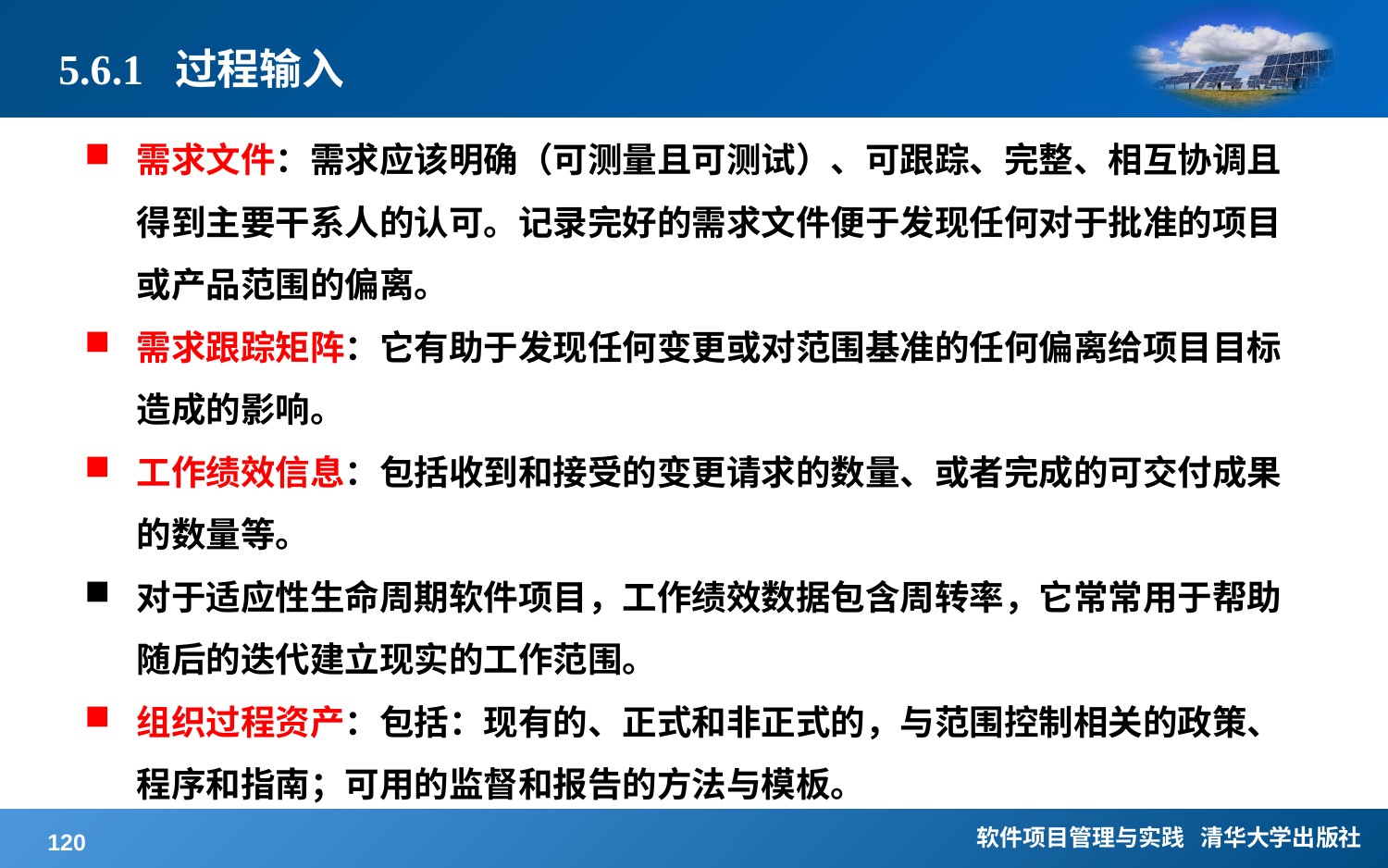

# 5.6.1  过程输入
需求文件：需求应该明确（可测量且可测试）、可跟踪、完整、相互协调且得到主要干系人的认可。记录完好的需求文件便于发现任何对于批准的项目或产品范围的偏离。
需求跟踪矩阵：它有助于发现任何变更或对范围基准的任何偏离给项目目标造成的影响。
工作绩效信息：包括收到和接受的变更请求的数量、或者完成的可交付成果的数量等。
对于适应性生命周期软件项目，工作绩效数据包含周转率，它常常用于帮助随后的迭代建立现实的工作范围。
组织过程资产：包括：现有的、正式和非正式的，与范围控制相关的政策、程序和指南；可用的监督和报告的方法与模板。